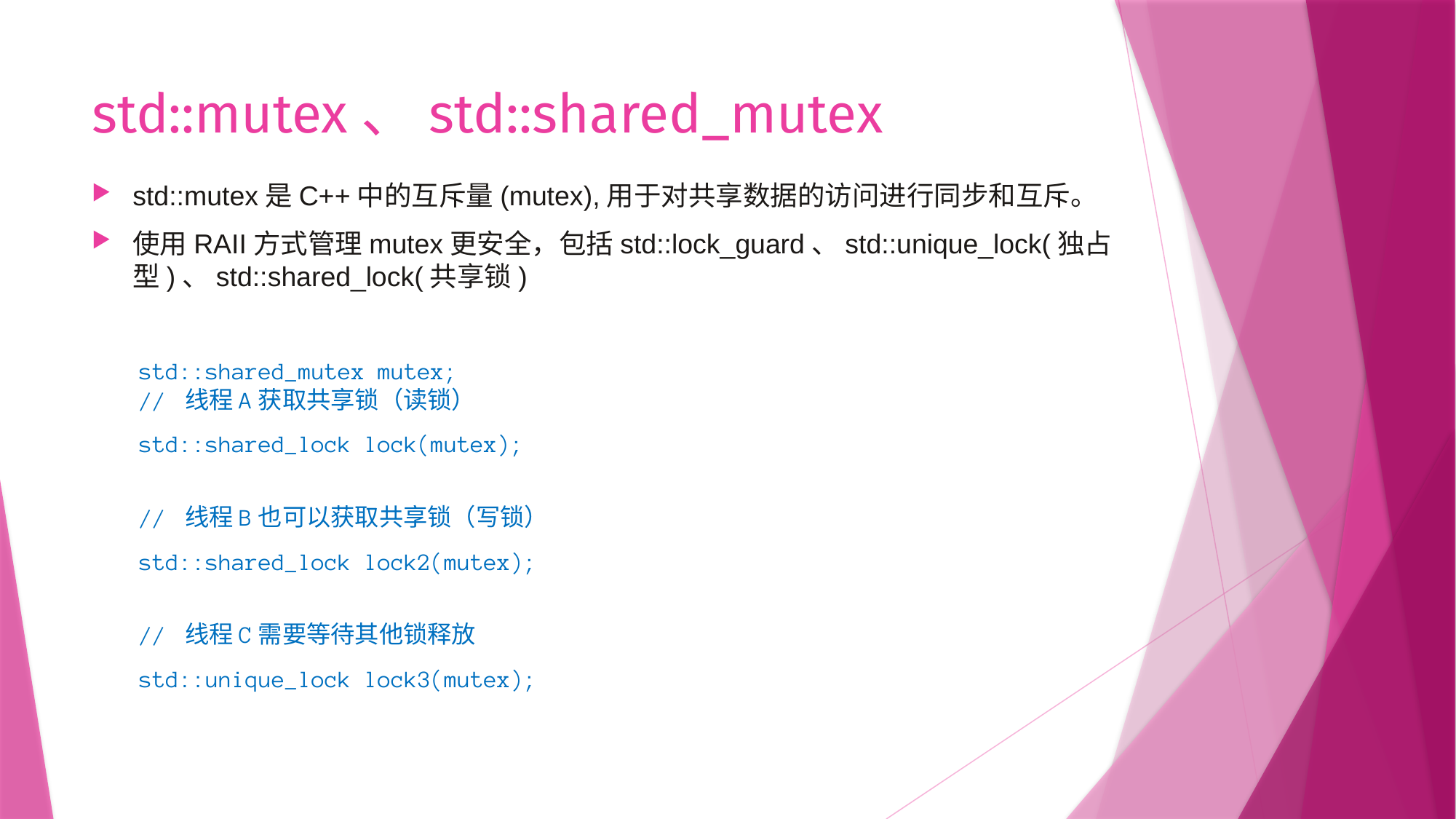

# std::mutex、std::shared_mutex
std::mutex是C++中的互斥量(mutex),用于对共享数据的访问进行同步和互斥。
使用RAII方式管理mutex更安全，包括std::lock_guard、std::unique_lock(独占型)、std::shared_lock(共享锁)

std::shared_mutex mutex;
// 线程A获取共享锁（读锁）
std::shared_lock lock(mutex);
// 线程B也可以获取共享锁（写锁）
std::shared_lock lock2(mutex);
// 线程C需要等待其他锁释放
std::unique_lock lock3(mutex);